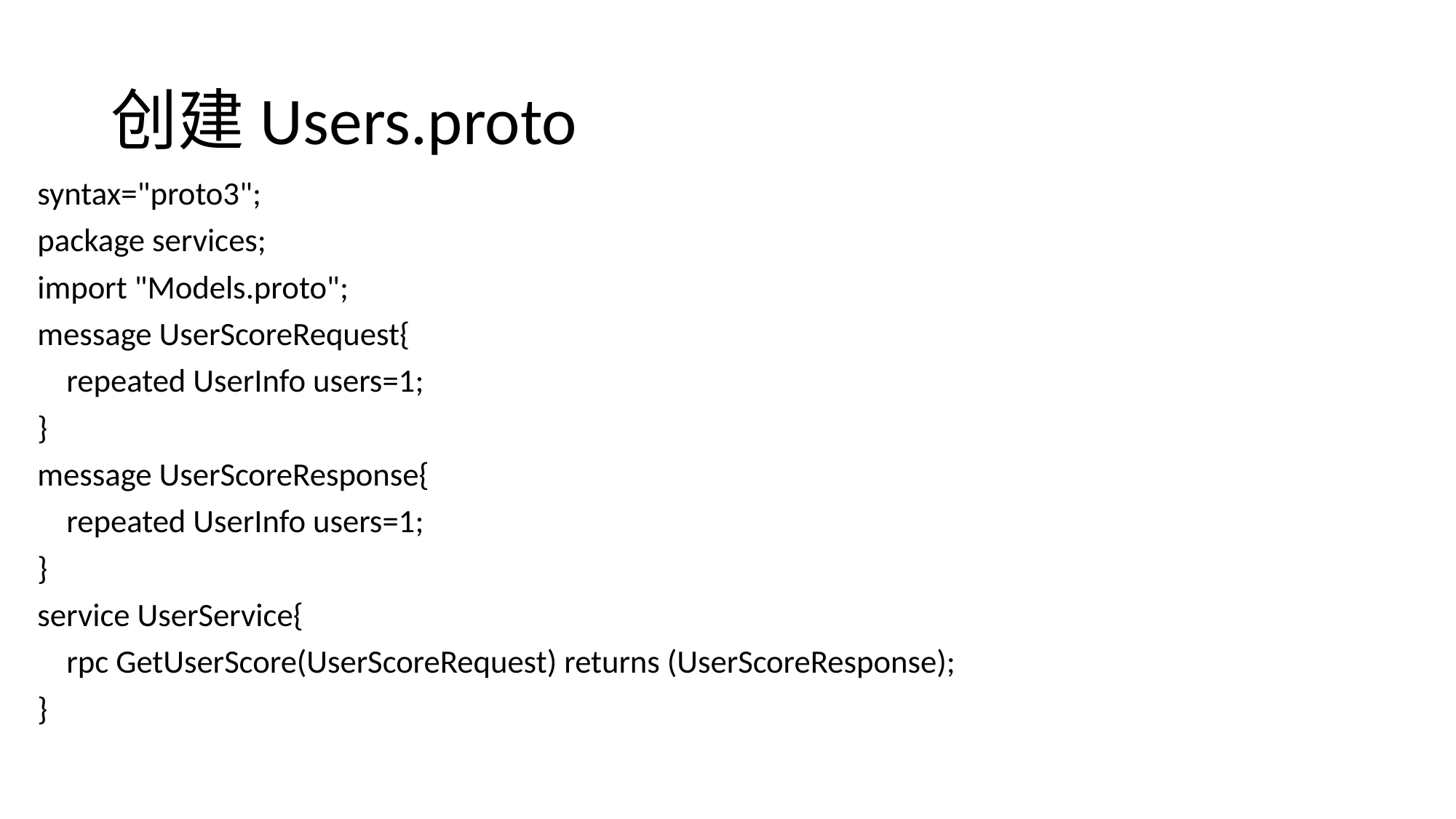

# 创建Users.proto
syntax="proto3";
package services;
import "Models.proto";
message UserScoreRequest{
    repeated UserInfo users=1;
}
message UserScoreResponse{
    repeated UserInfo users=1;
}
service UserService{
    rpc GetUserScore(UserScoreRequest) returns (UserScoreResponse);
}